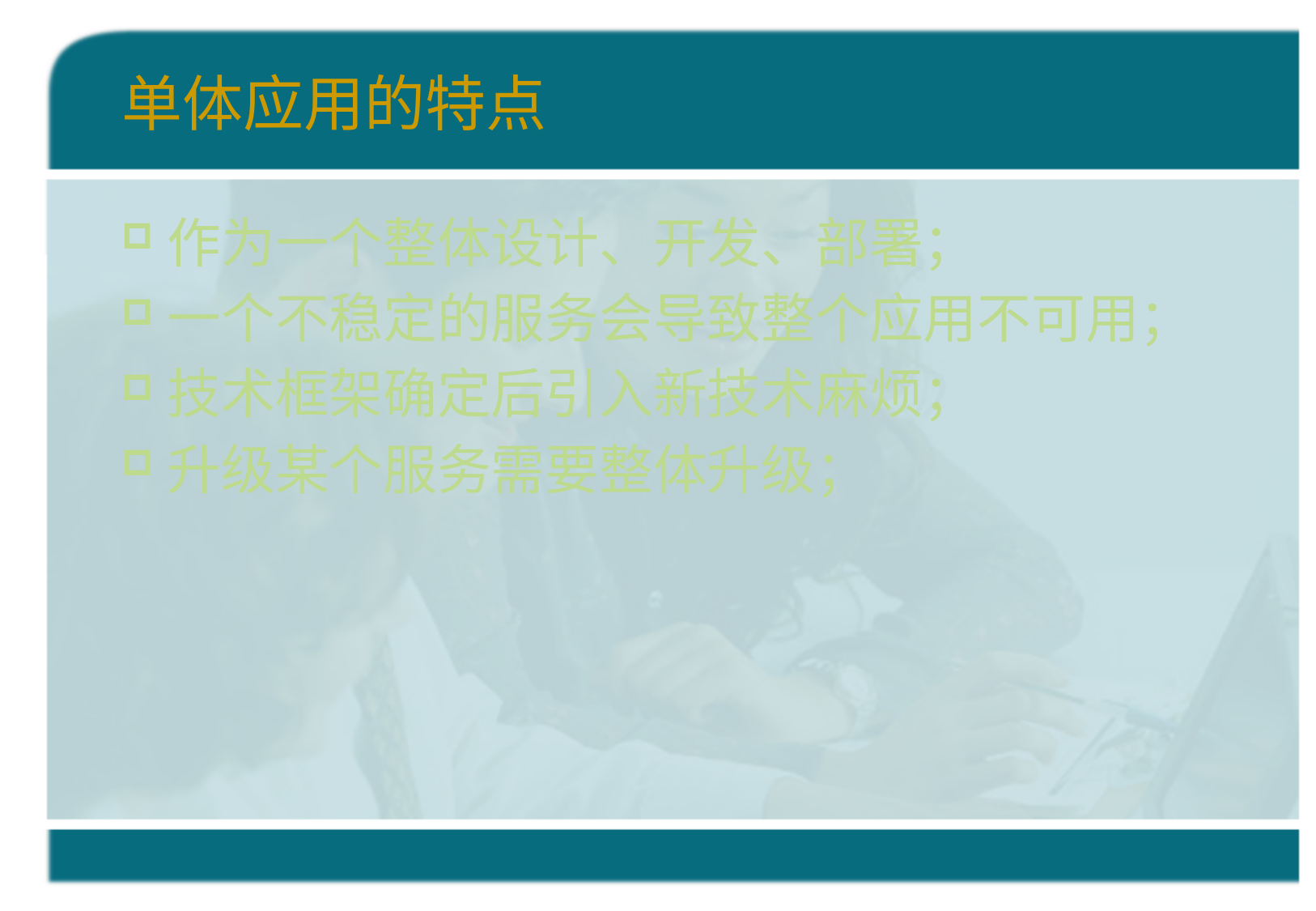

# 单体应用的特点
作为一个整体设计、开发、部署；
一个不稳定的服务会导致整个应用不可用；
技术框架确定后引入新技术麻烦；
升级某个服务需要整体升级；